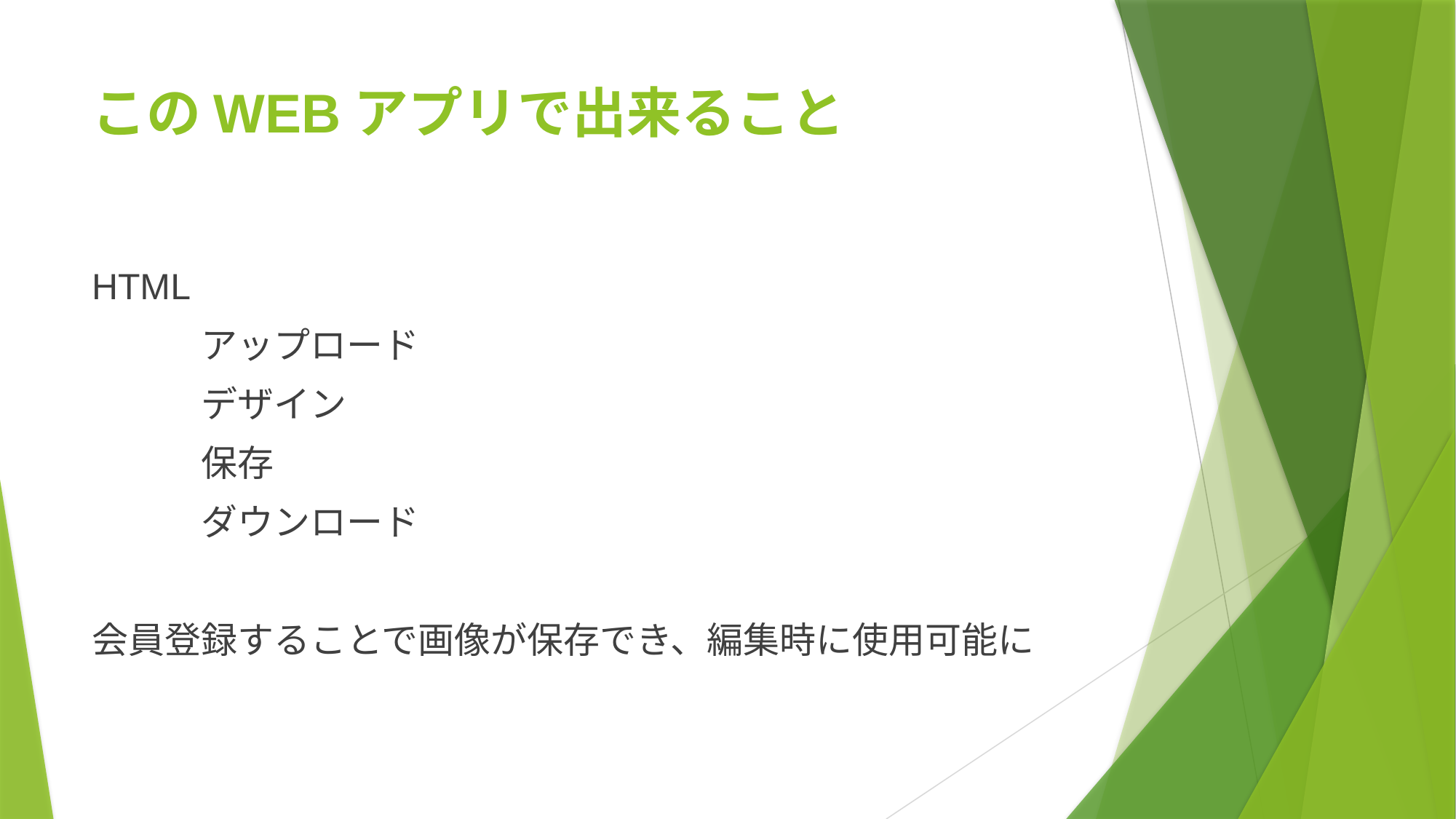

# このWEBアプリで出来ること
HTML
	アップロード
	デザイン
	保存
	ダウンロード

会員登録することで画像が保存でき、編集時に使用可能に